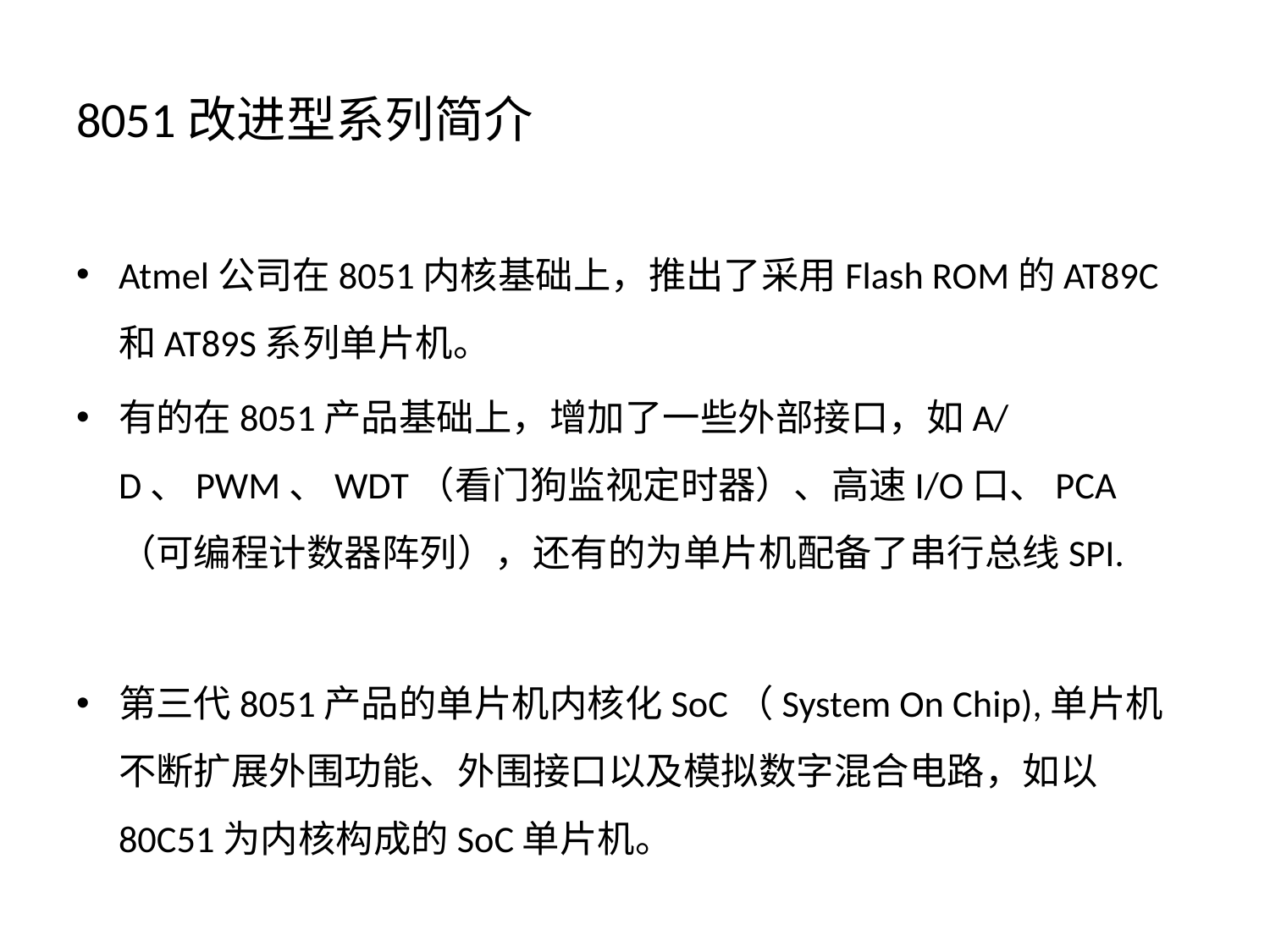

# 8051改进型系列简介
Atmel公司在8051内核基础上，推出了采用Flash ROM的AT89C和AT89S系列单片机。
有的在8051产品基础上，增加了一些外部接口，如A/D、PWM、WDT（看门狗监视定时器）、高速I/O口、PCA（可编程计数器阵列），还有的为单片机配备了串行总线SPI.

第三代8051产品的单片机内核化SoC（System On Chip),单片机不断扩展外围功能、外围接口以及模拟数字混合电路，如以80C51为内核构成的SoC单片机。